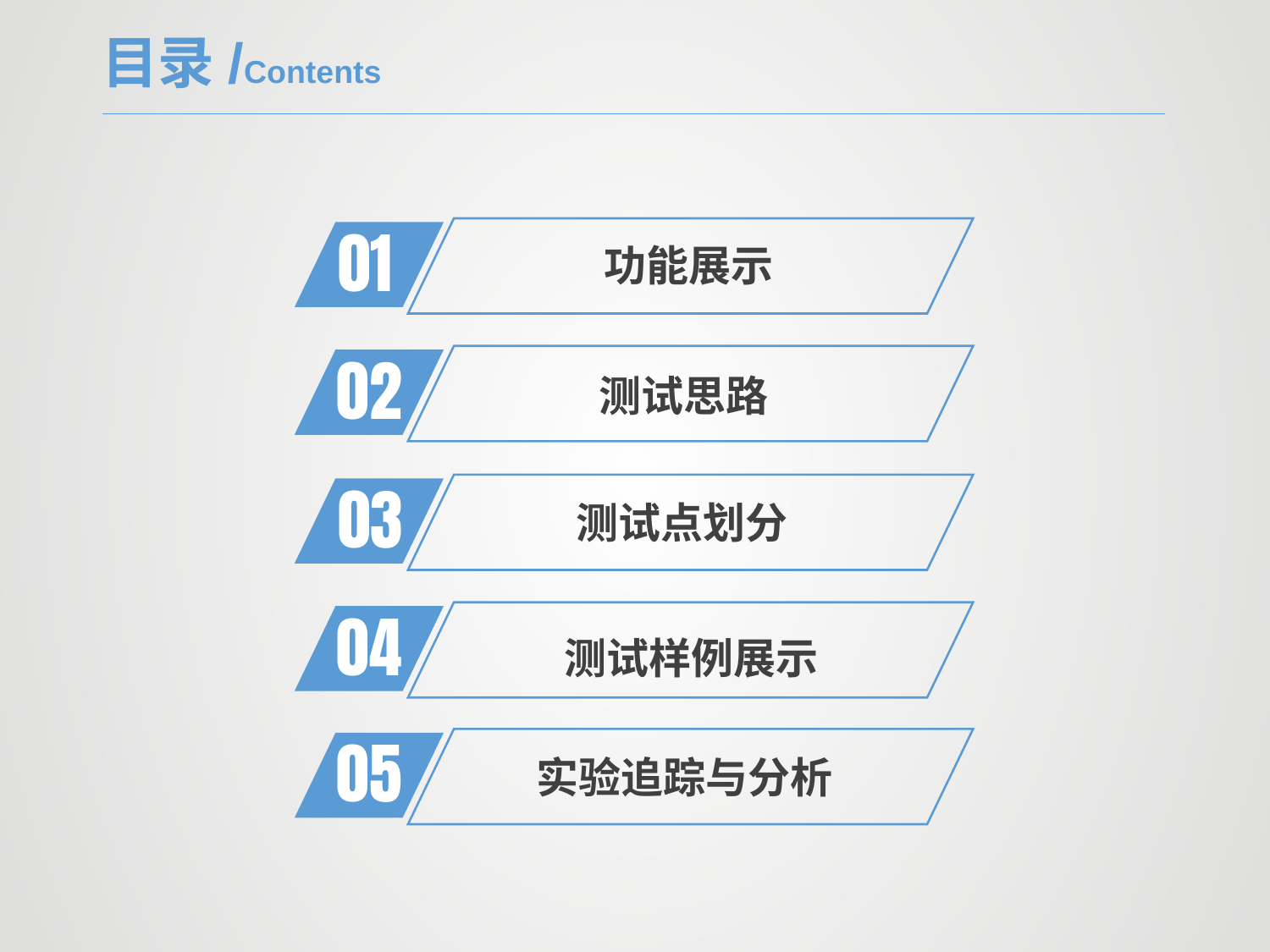

目录/Contents

功能展示
01

测试思路
02

测试点划分
03

测试样例展示
04

实验追踪与分析
05